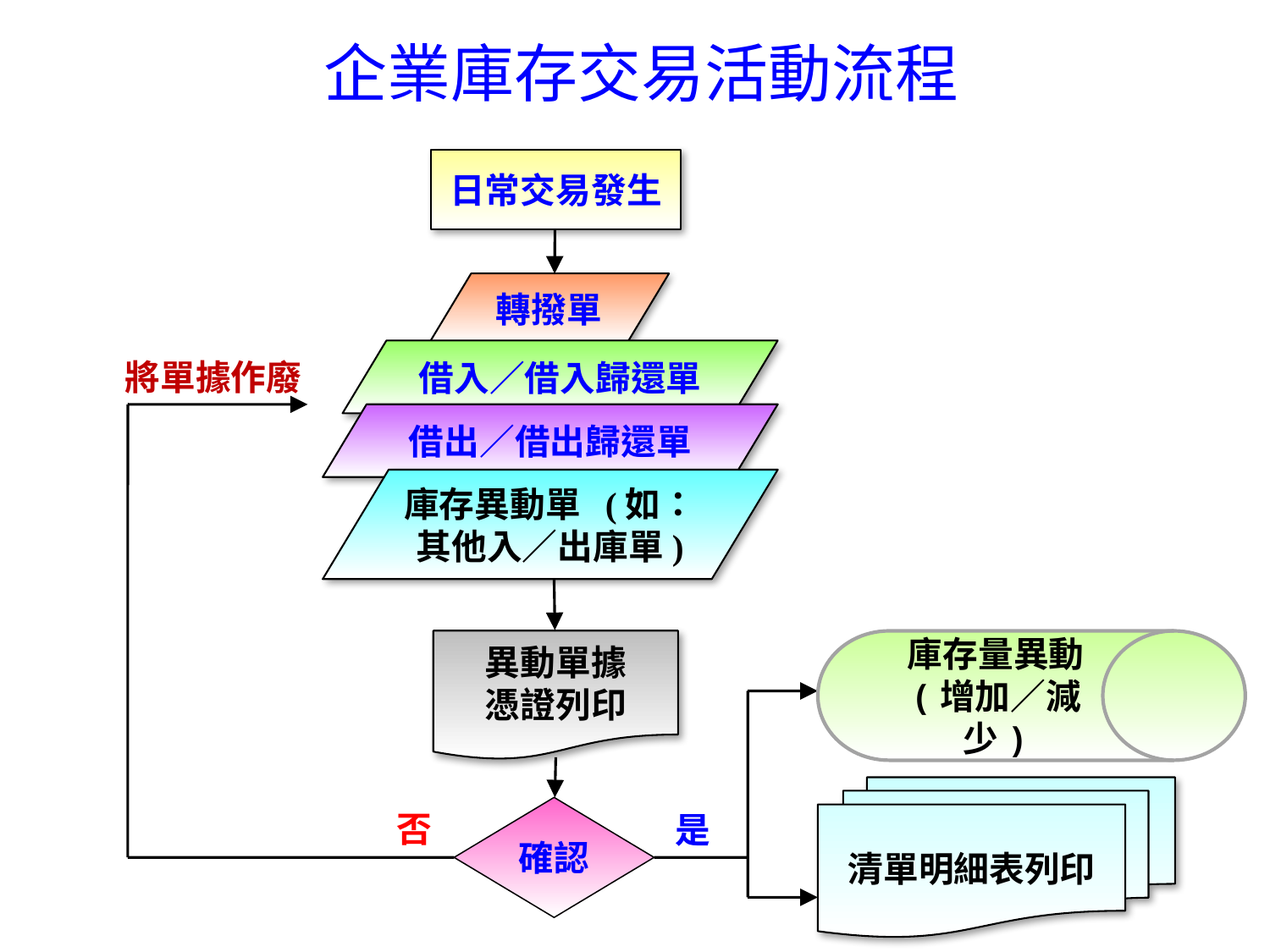

企業庫存交易活動流程
13
日常交易發生

轉撥單
借入／借入歸還單
將單據作廢

借出／借出歸還單
庫存異動單  (如：其他入／出庫單)

異動單據
憑證列印
庫存量異動
(增加／減少)

清單明細表列印
確認
否
是